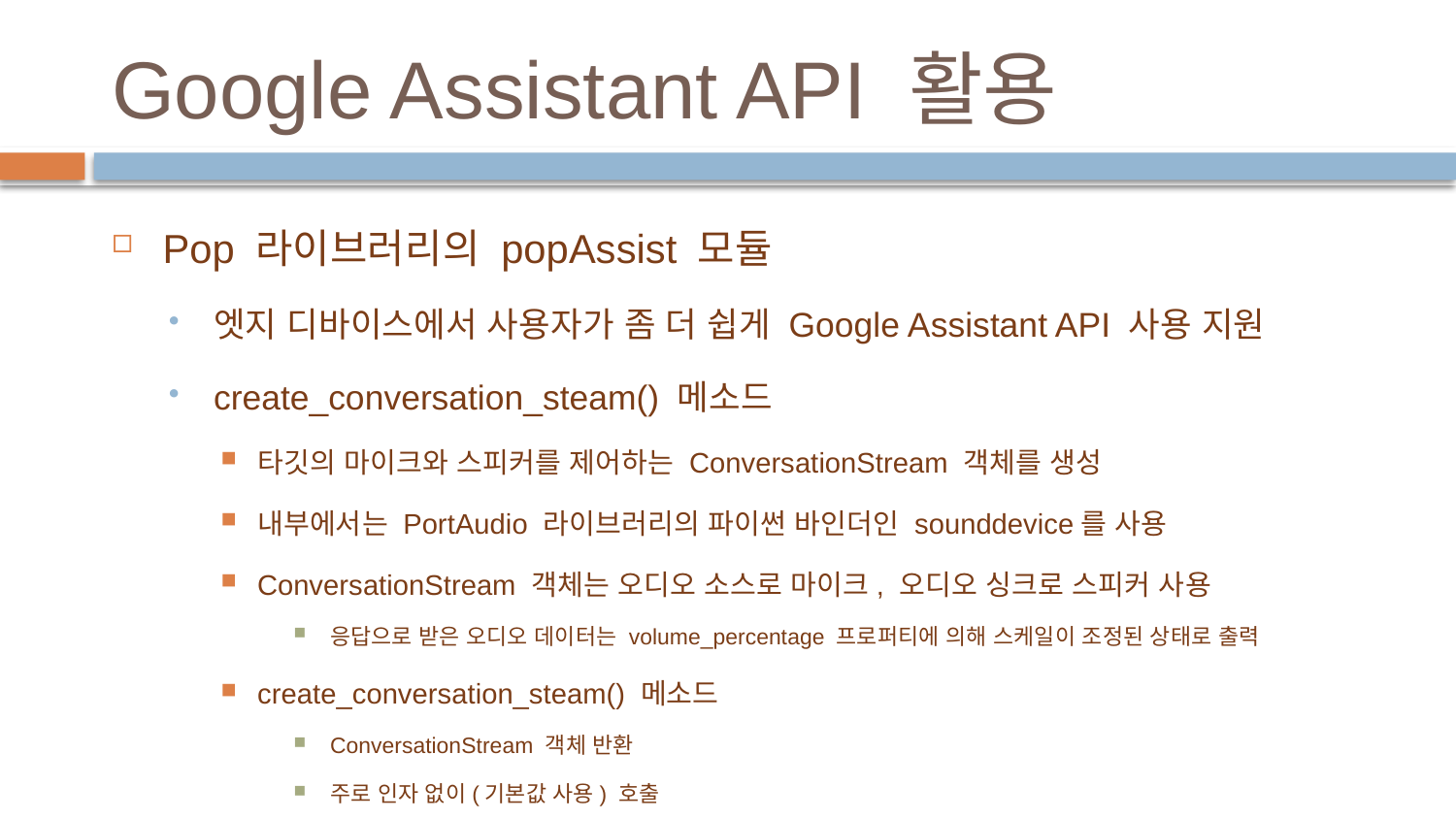

# Google Assistant API 활용
Pop 라이브러리의 popAssist 모듈
엣지 디바이스에서 사용자가 좀 더 쉽게 Google Assistant API 사용 지원
create_conversation_steam() 메소드
타깃의 마이크와 스피커를 제어하는 ConversationStream 객체를 생성
내부에서는 PortAudio 라이브러리의 파이썬 바인더인 sounddevice를 사용
ConversationStream 객체는 오디오 소스로 마이크, 오디오 싱크로 스피커 사용
응답으로 받은 오디오 데이터는 volume_percentage 프로퍼티에 의해 스케일이 조정된 상태로 출력
create_conversation_steam() 메소드
ConversationStream 객체 반환
주로 인자 없이(기본값 사용) 호출